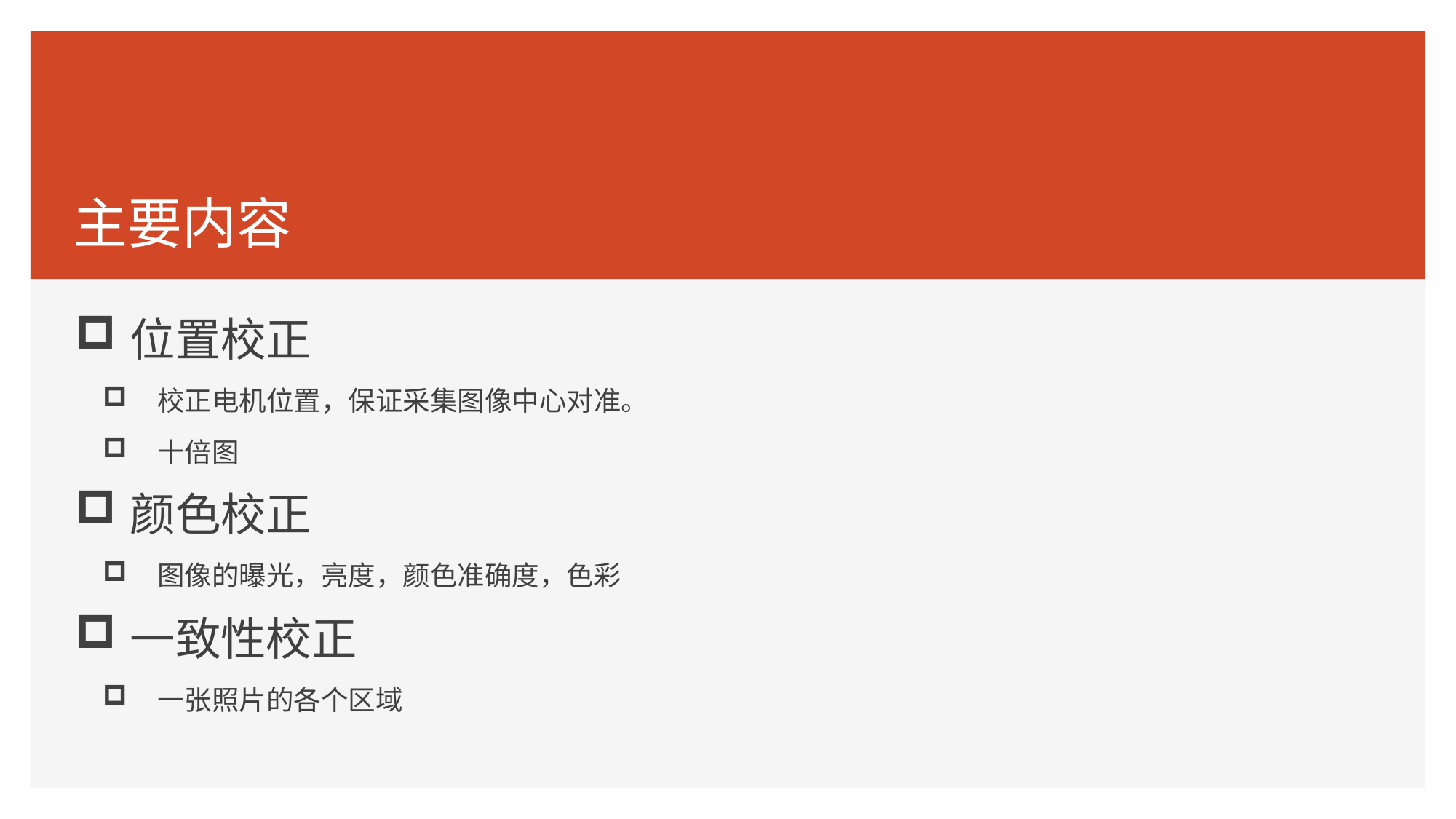

# 主要内容
位置校正
校正电机位置，保证采集图像中心对准。
十倍图
颜色校正
图像的曝光，亮度，颜色准确度，色彩
一致性校正
一张照片的各个区域